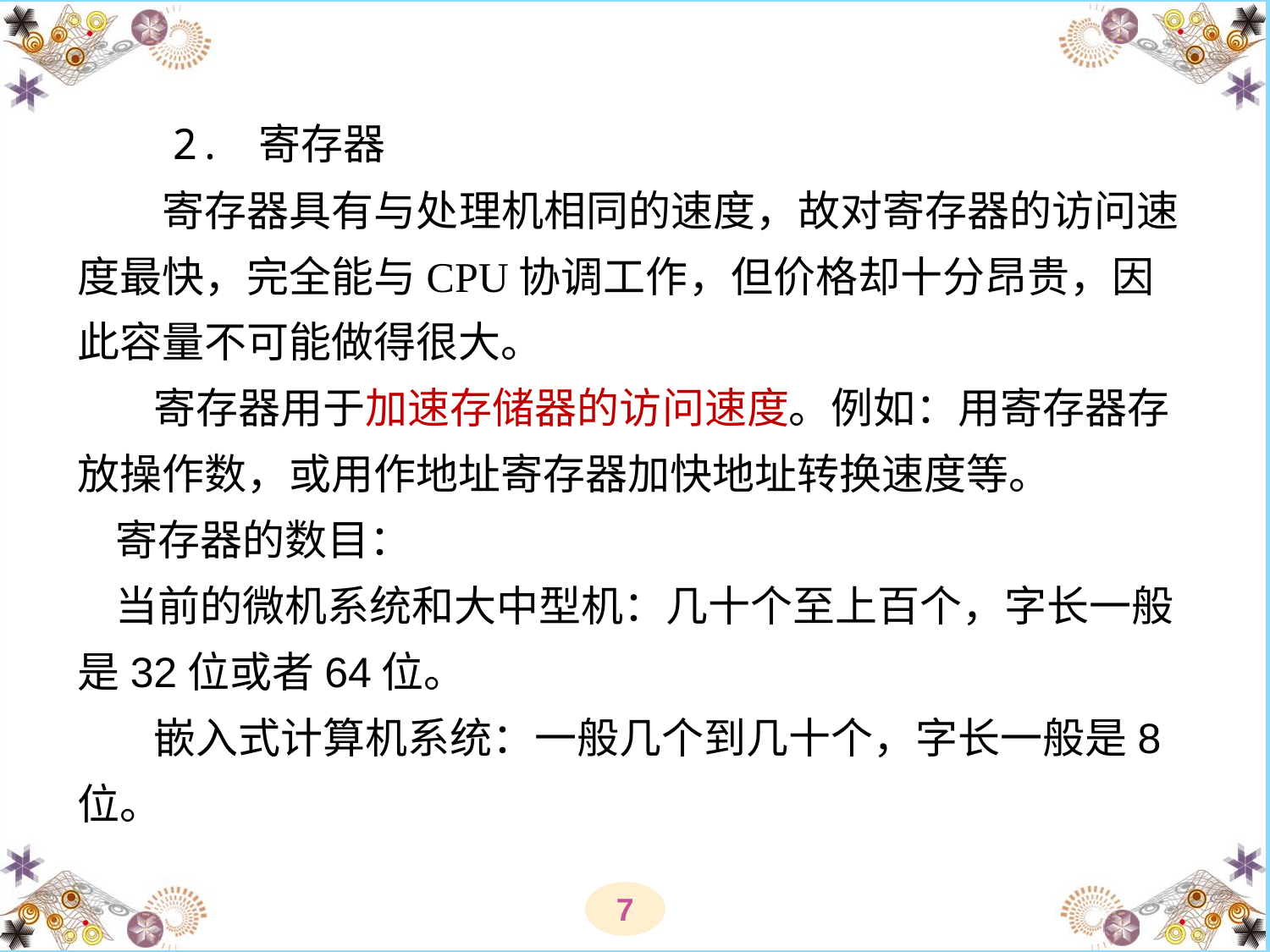

# 2. 寄存器 　　寄存器具有与处理机相同的速度，故对寄存器的访问速度最快，完全能与CPU协调工作，但价格却十分昂贵，因此容量不可能做得很大。 寄存器用于加速存储器的访问速度。例如：用寄存器存放操作数，或用作地址寄存器加快地址转换速度等。 寄存器的数目： 当前的微机系统和大中型机：几十个至上百个，字长一般是32位或者64位。 嵌入式计算机系统：一般几个到几十个，字长一般是8位。